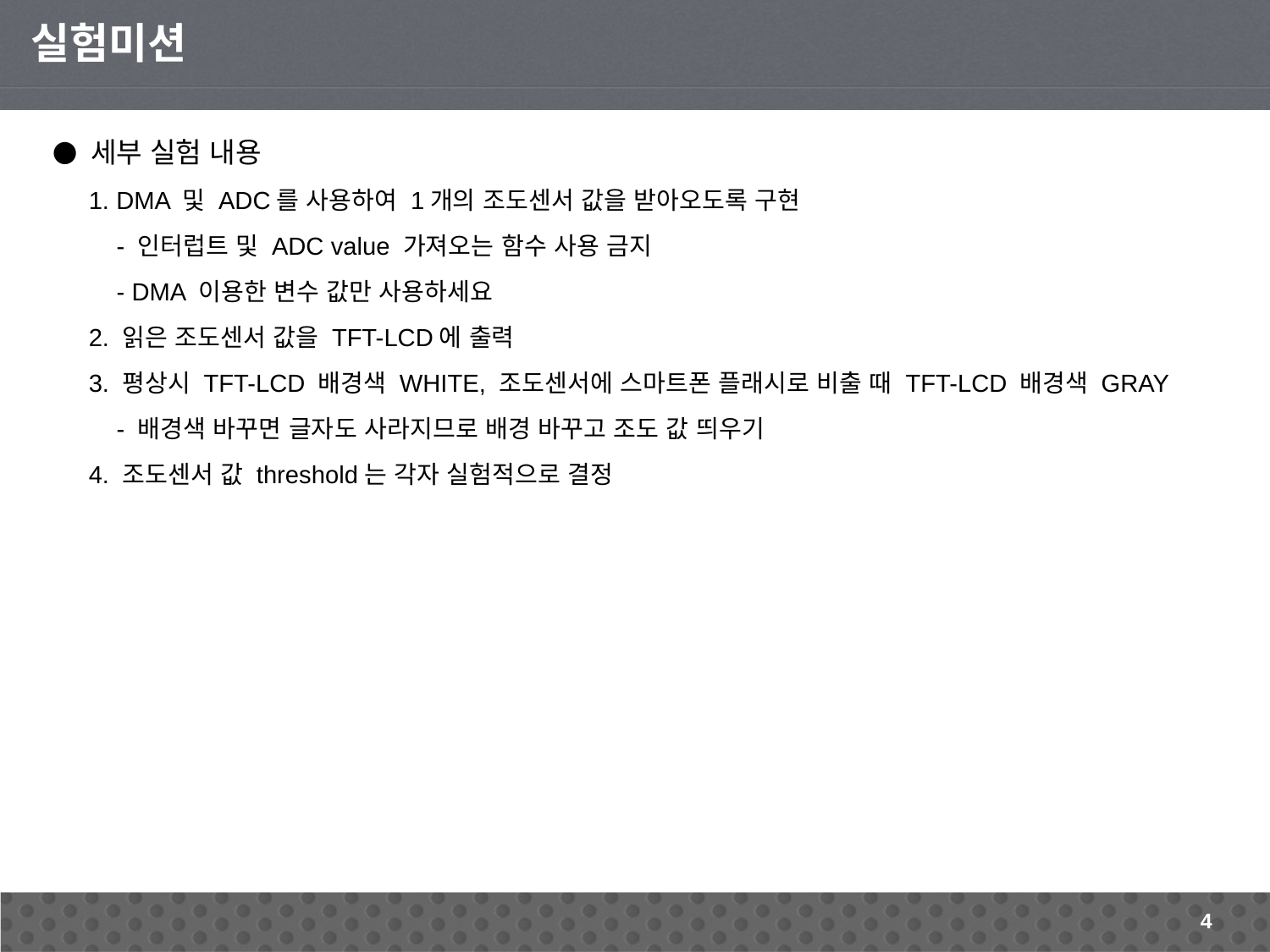

실험미션
● 세부 실험 내용
1. DMA 및 ADC를 사용하여 1개의 조도센서 값을 받아오도록 구현
    - 인터럽트 및 ADC value 가져오는 함수 사용 금지
    - DMA 이용한 변수 값만 사용하세요
2. 읽은 조도센서 값을 TFT-LCD에 출력
3. 평상시 TFT-LCD 배경색 WHITE, 조도센서에 스마트폰 플래시로 비출 때 TFT-LCD 배경색 GRAY
    - 배경색 바꾸면 글자도 사라지므로 배경 바꾸고 조도 값 띄우기
4. 조도센서 값 threshold는 각자 실험적으로 결정

4